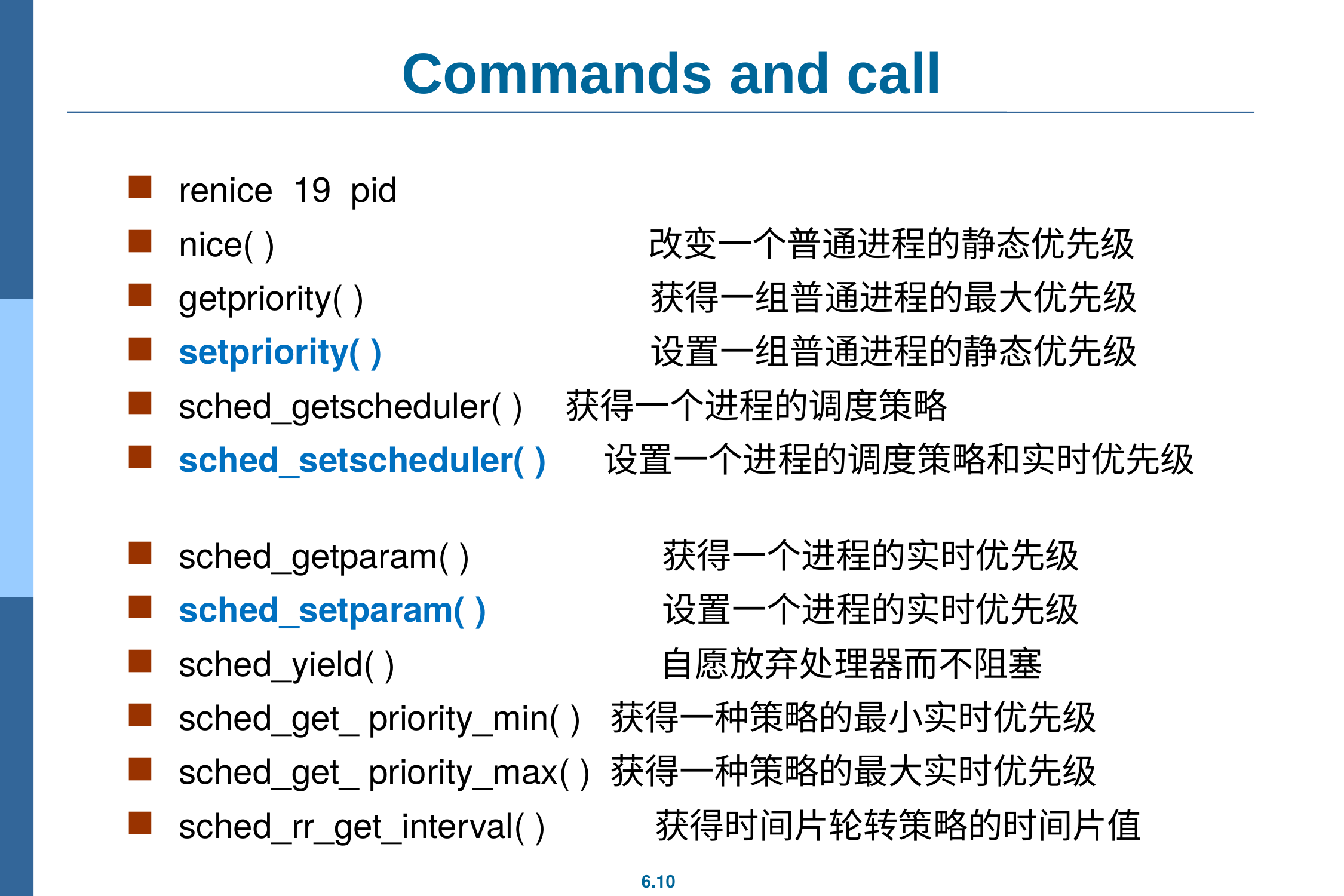

# Commands and call
renice  19  pid
nice( )	                             改变一个普通进程的静态优先级
getpriority( )	                    获得一组普通进程的最大优先级
setpriority( )	                    设置一组普通进程的静态优先级
sched_getscheduler( )	  获得一个进程的调度策略
sched_setscheduler( )     设置一个进程的调度策略和实时优先级
sched_getparam( )	            获得一个进程的实时优先级
sched_setparam( )	            设置一个进程的实时优先级
sched_yield( )	                     自愿放弃处理器而不阻塞
sched_get_ priority_min( )  获得一种策略的最小实时优先级
sched_get_ priority_max( ) 获得一种策略的最大实时优先级
sched_rr_get_interval( )	  获得时间片轮转策略的时间片值